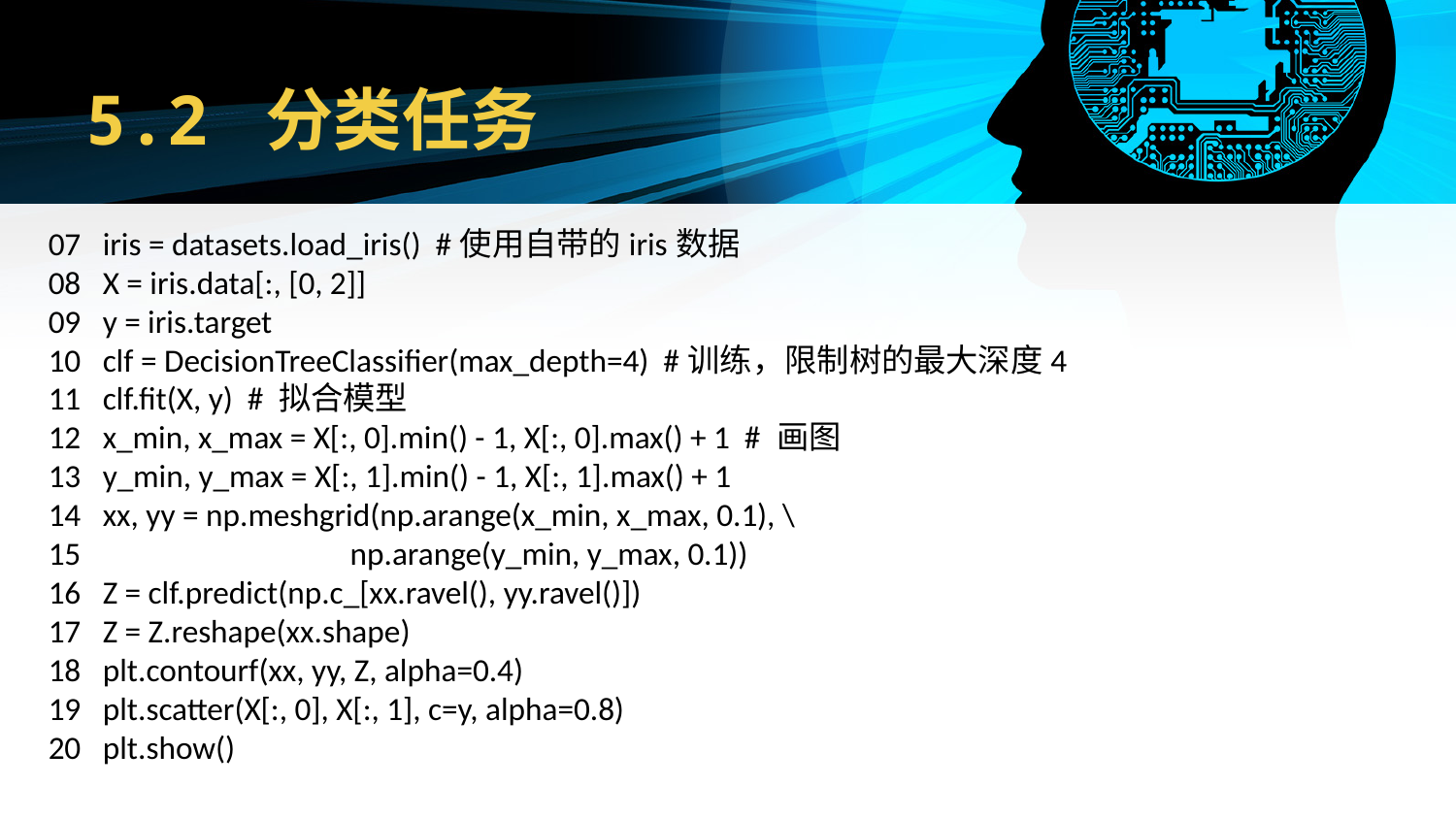

# 5.2 分类任务
07   iris = datasets.load_iris()  #使用自带的iris数据
08   X = iris.data[:, [0, 2]]
09   y = iris.target
10   clf = DecisionTreeClassifier(max_depth=4)  #训练，限制树的最大深度4
11   clf.fit(X, y)  # 拟合模型
12   x_min, x_max = X[:, 0].min() - 1, X[:, 0].max() + 1  # 画图
13   y_min, y_max = X[:, 1].min() - 1, X[:, 1].max() + 1
14   xx, yy = np.meshgrid(np.arange(x_min, x_max, 0.1), \
15                                     np.arange(y_min, y_max, 0.1))
16   Z = clf.predict(np.c_[xx.ravel(), yy.ravel()])
17   Z = Z.reshape(xx.shape)
18   plt.contourf(xx, yy, Z, alpha=0.4)
19   plt.scatter(X[:, 0], X[:, 1], c=y, alpha=0.8)
20   plt.show()